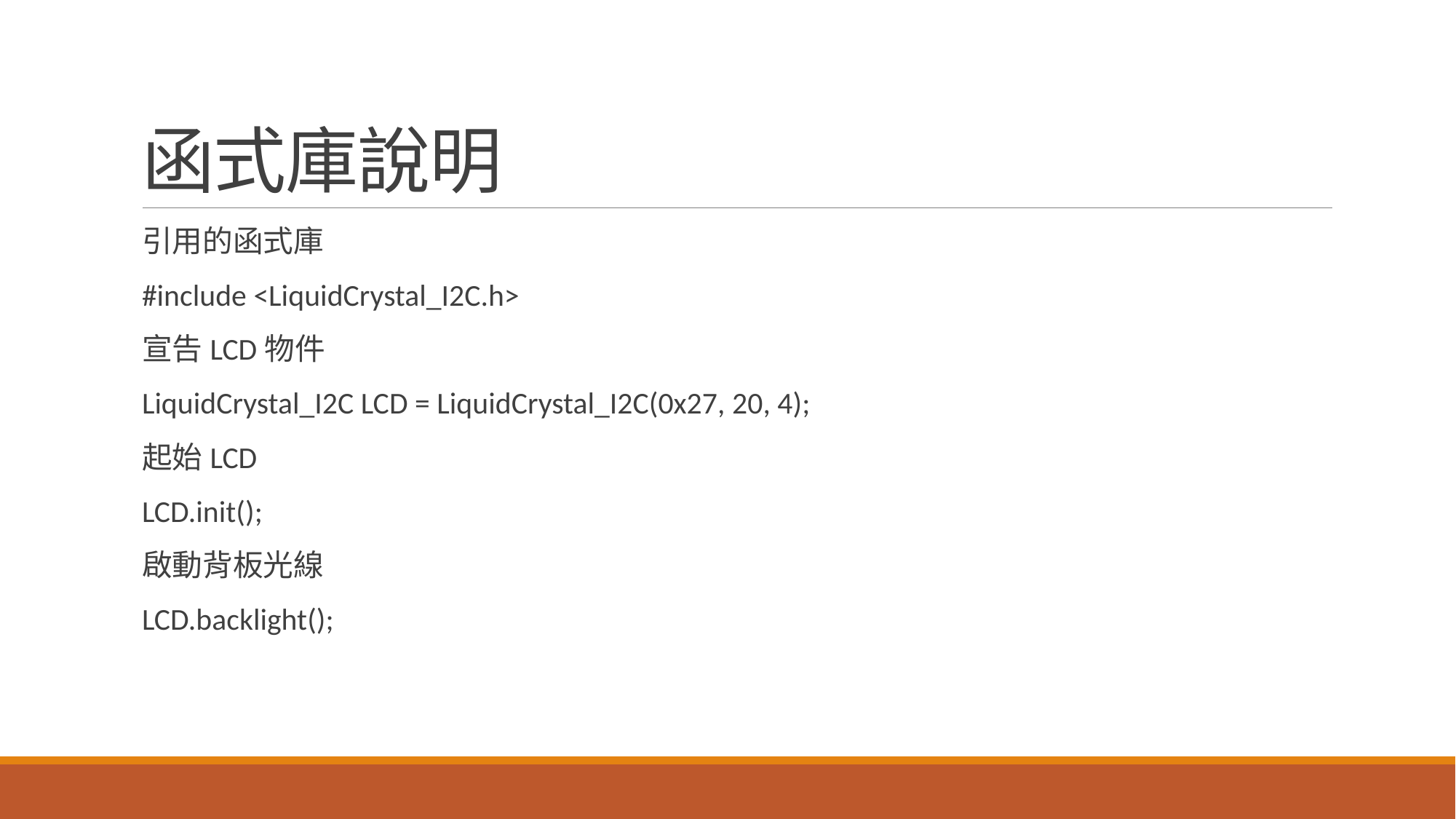

# 函式庫說明
引用的函式庫
#include <LiquidCrystal_I2C.h>
宣告LCD物件
LiquidCrystal_I2C LCD = LiquidCrystal_I2C(0x27, 20, 4);
起始LCD
LCD.init();
啟動背板光線
LCD.backlight();